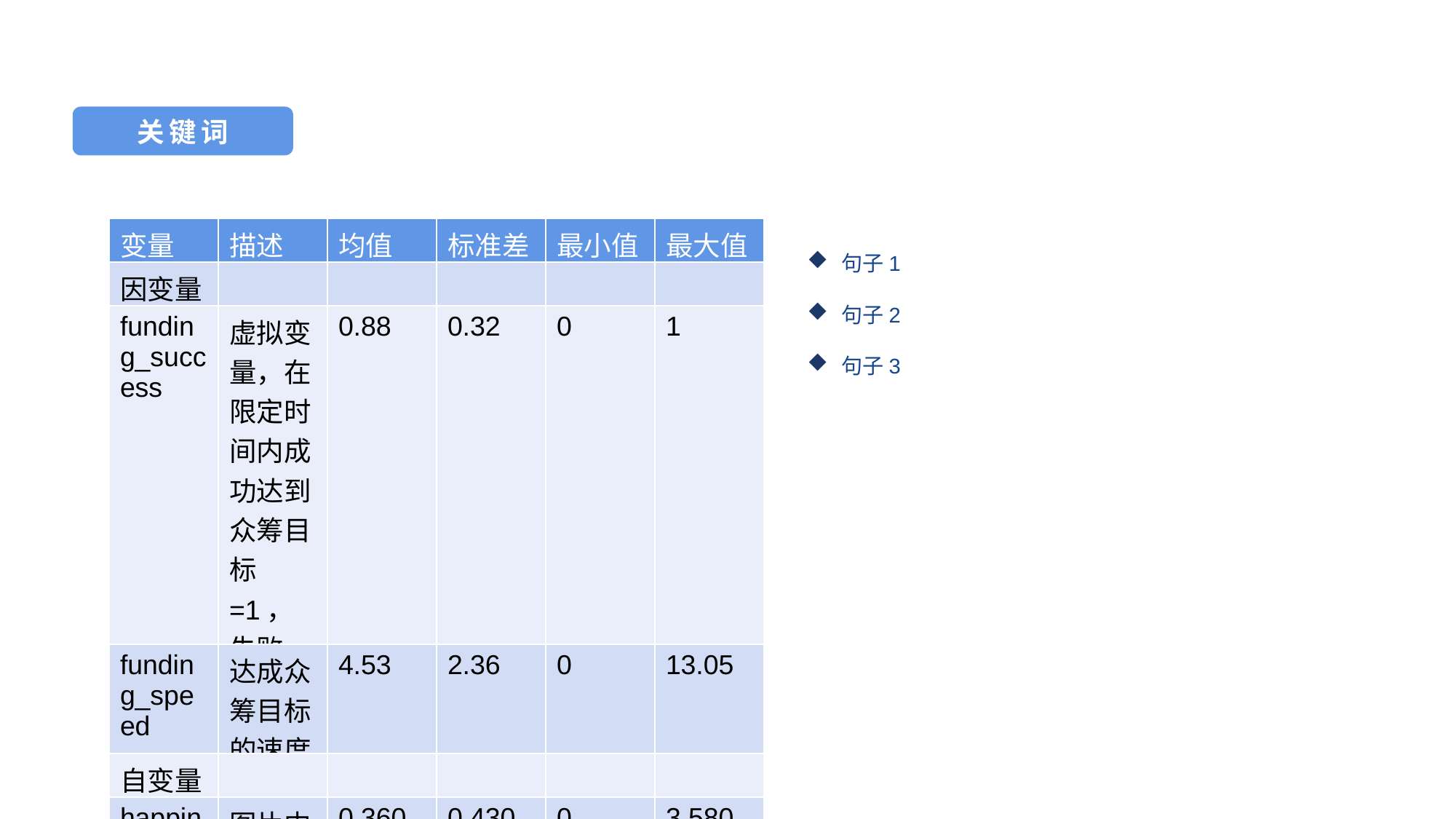

关键词
| 变量 | 描述 | 均值 | 标准差 | 最小值 | 最大值 |
| --- | --- | --- | --- | --- | --- |
| 因变量 |  |  |  |  |  |
| funding\_success | 虚拟变量，在限定时间内成功达到众筹目标=1，失败=0 | 0.88 | 0.32 | 0 | 1 |
| funding\_speed | 达成众筹目标的速度 | 4.53 | 2.36 | 0 | 13.05 |
| 自变量 |  |  |  |  |  |
| happiness | 图片中人脸的快乐情绪值 | 0.360 | 0.430 | 0 | 3.580 |
| sadness | 图片中人脸的悲伤情绪值 | 0.020 | 0.080 | 0 | 1.000 |
| 调节变量 |  |  |  |  |  |
| pst\_psyc\_cptl | 文本的积极心理资本分数 | 1.23 | 1.47 | 0 | 13 |
| 控制变量 |  |  |  |  |  |
| gender | 虚拟变量，众筹者的性别，女性=1，男性=0 | 0.80 | 0.40 | 0 | 1 |
| annual\_income | 所在国家的年人均收入（美元） | 6017 | 3919 | 700 | 36200 |
| group\_borrower | 虚拟变量，众筹者为团队=1，个人=0 | 0.02 | 0.12 | 0 | 1 |
| loan\_amount | 贷款目标额 | 595.6 | 492.0 | 25 | 6650 |
| loan\_term | 贷款期限（月） | 13.45 | 5.870 | 5 | 86 |
| partner\_risk | 区域合作伙伴的风险等级，越高表示还款问题的风险越低 | 3.34 | 0.97 | 0.50 | 4.50 |
| repayment\_schedule | 偿还贷款方式，分期偿还=1，到期偿还=0 | 0.96 | 0.21 | 0 | 1 |
| story\_word\_count | 文本词数 | 112.1 | 37.72 | 27 | 254 |
| picture\_quality | 虚拟变量，图片清晰度，高质量=1，否则=0 | 0.48 | 0.50 | 0 | 1 |
句子1
句子2
句子3
图标题